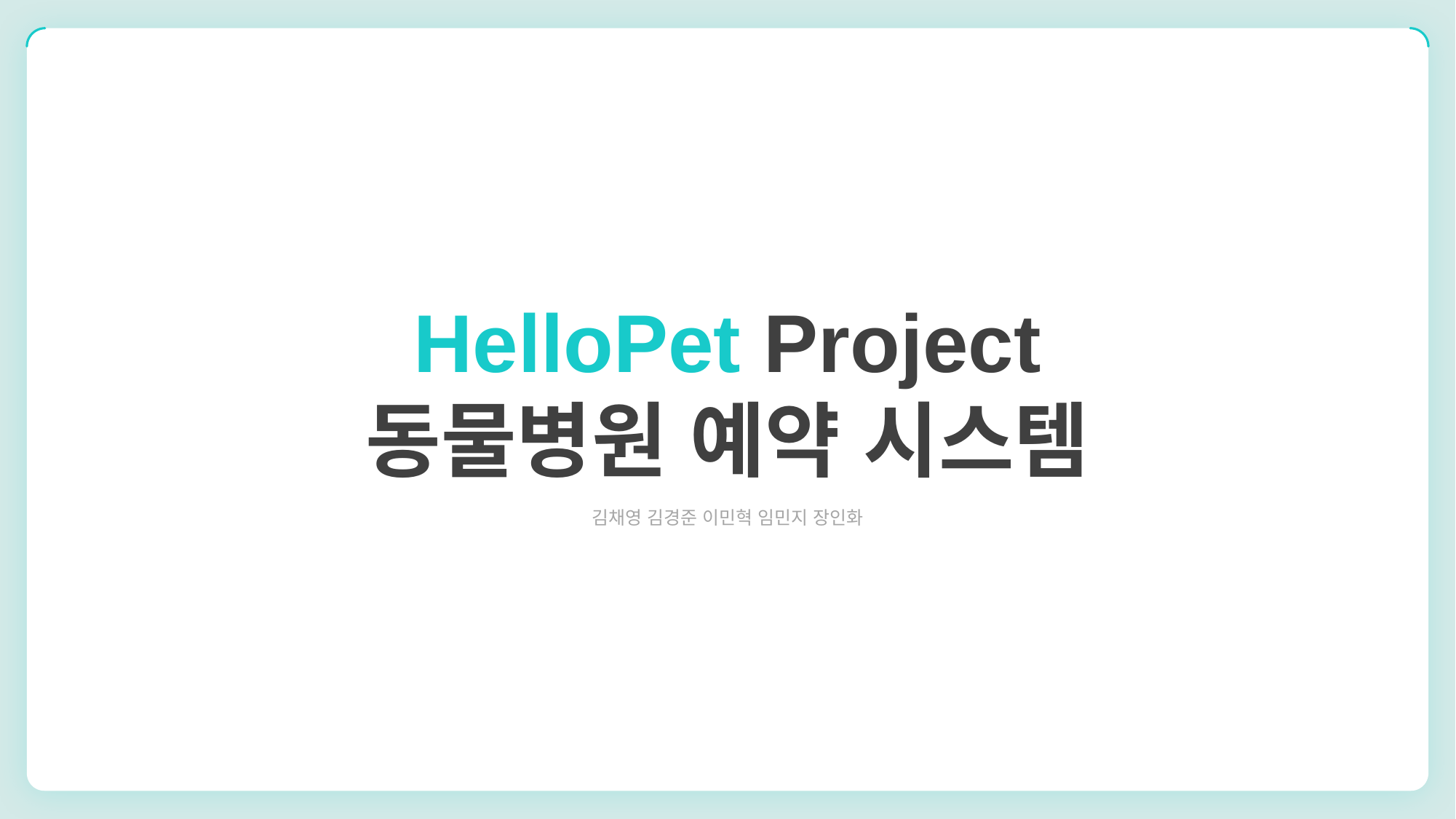

HelloPet Project
동물병원 예약 시스템

김채영 김경준 이민혁 임민지 장인화